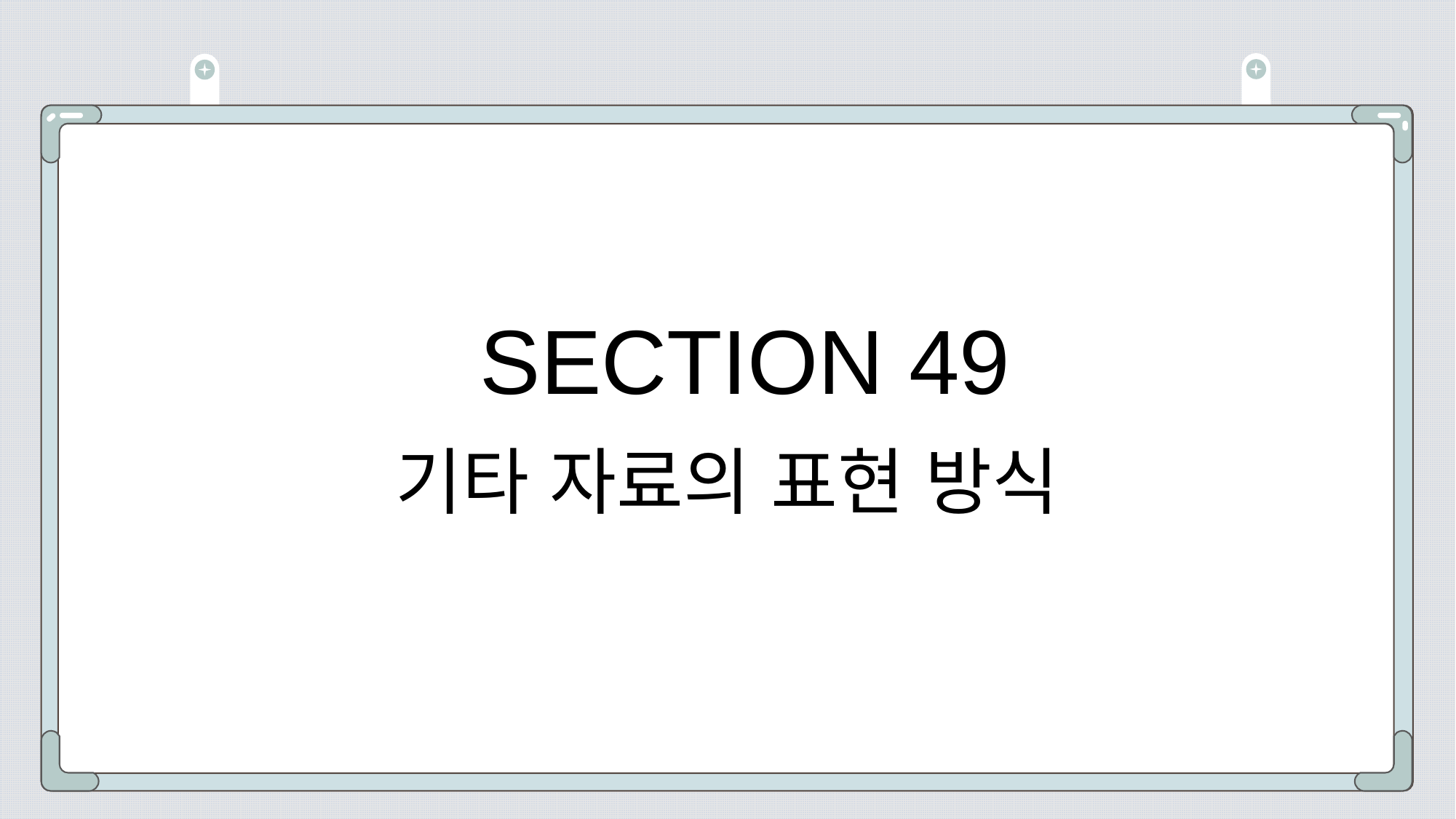

# SECTION 49
기타 자료의 표현 방식